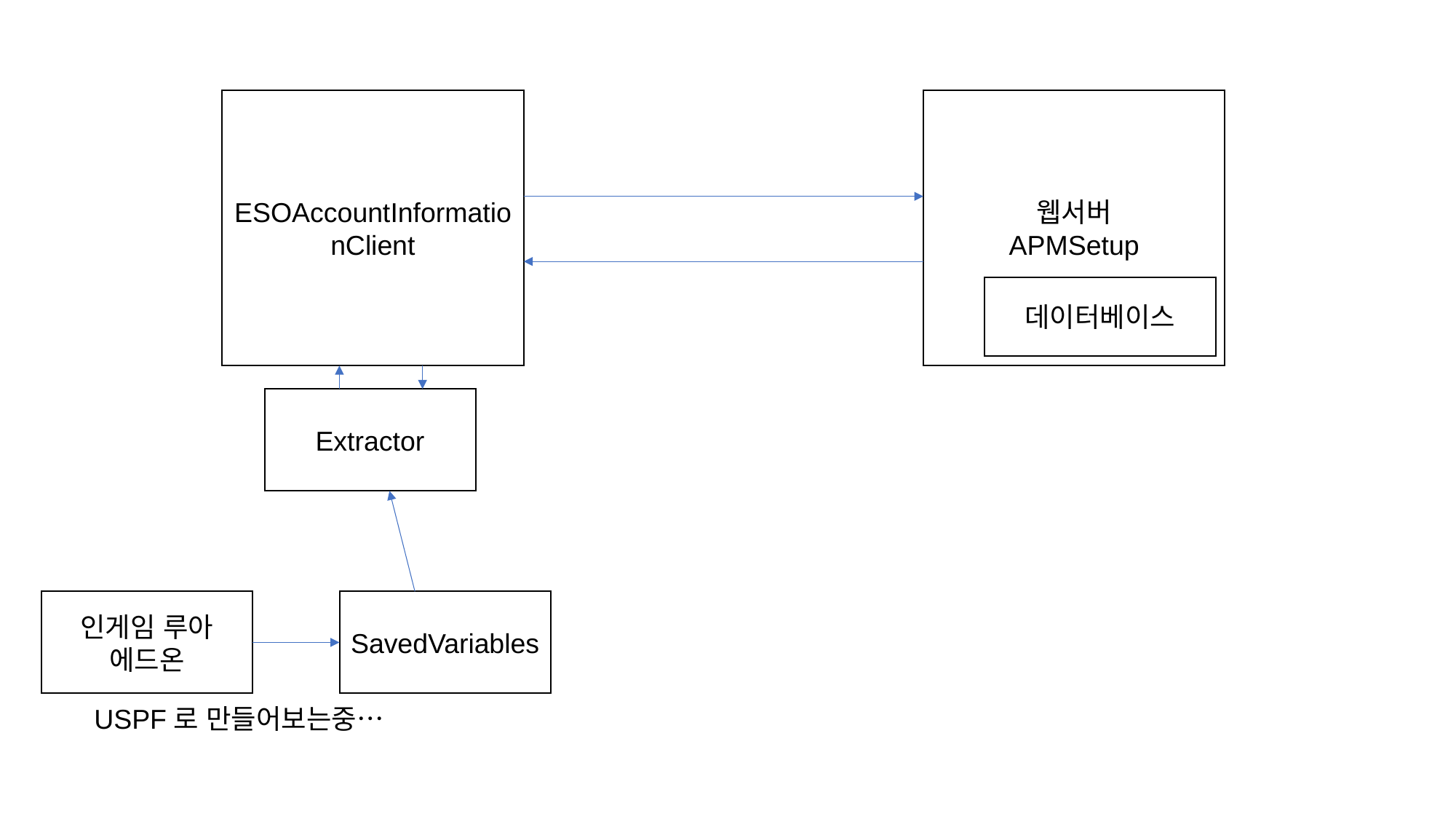

ESOAccountInformationClient
웹서버
APMSetup
데이터베이스
Extractor
인게임 루아 에드온
SavedVariables
USPF로 만들어보는중…